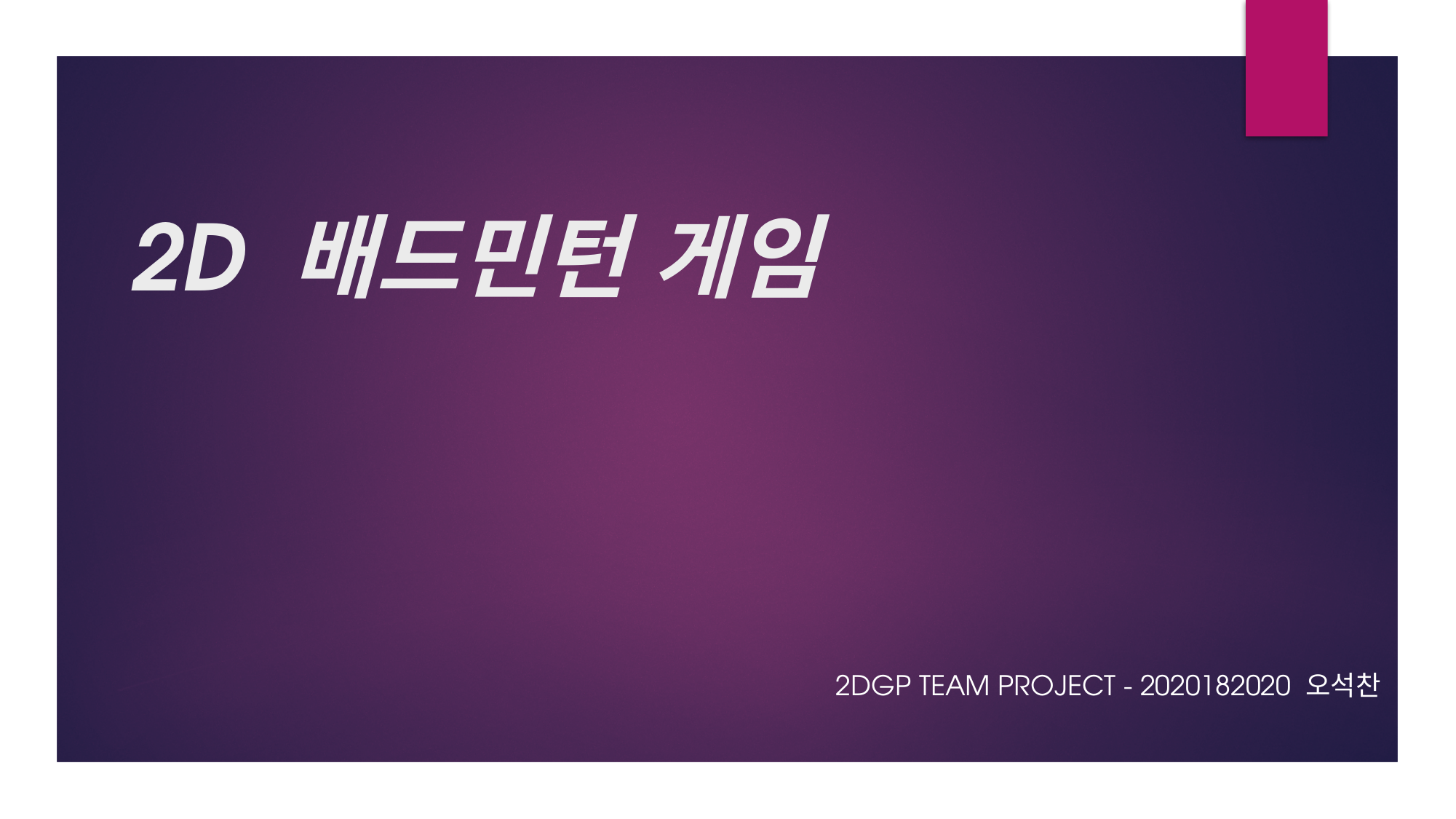

# 2D 배드민턴 게임
2DGP Team Project - 2020182020 오석찬